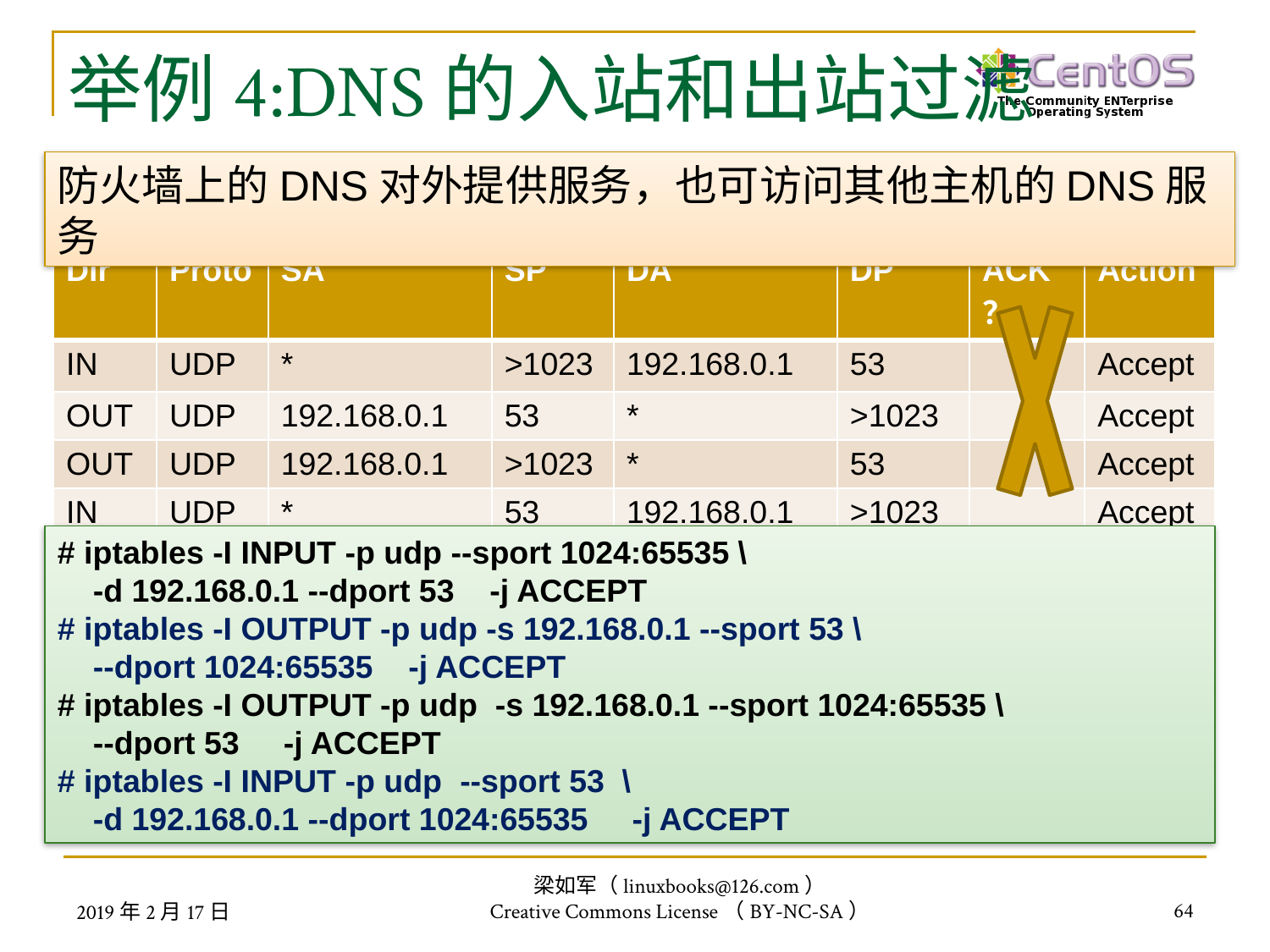

# 举例4:DNS的入站和出站过滤
防火墙上的DNS对外提供服务，也可访问其他主机的DNS服务

| Dir | Proto | SA | SP | DA | DP | ACK？ | Action |
| --- | --- | --- | --- | --- | --- | --- | --- |
| IN | UDP | \* | >1023 | 192.168.0.1 | 53 |  | Accept |
| OUT | UDP | 192.168.0.1 | 53 | \* | >1023 |  | Accept |
| OUT | UDP | 192.168.0.1 | >1023 | \* | 53 |  | Accept |
| IN | UDP | \* | 53 | 192.168.0.1 | >1023 |  | Accept |
# iptables -I INPUT -p udp --sport 1024:65535 \
    -d 192.168.0.1 --dport 53    -j ACCEPT
# iptables -I OUTPUT -p udp -s 192.168.0.1 --sport 53 \
    --dport 1024:65535    -j ACCEPT
# iptables -I OUTPUT -p udp  -s 192.168.0.1 --sport 1024:65535 \
    --dport 53     -j ACCEPT
# iptables -I INPUT -p udp  --sport 53  \
    -d 192.168.0.1 --dport 1024:65535     -j ACCEPT
梁如军（linuxbooks@126.com）
Creative Commons License（BY-NC-SA）
2019年2月17日
64